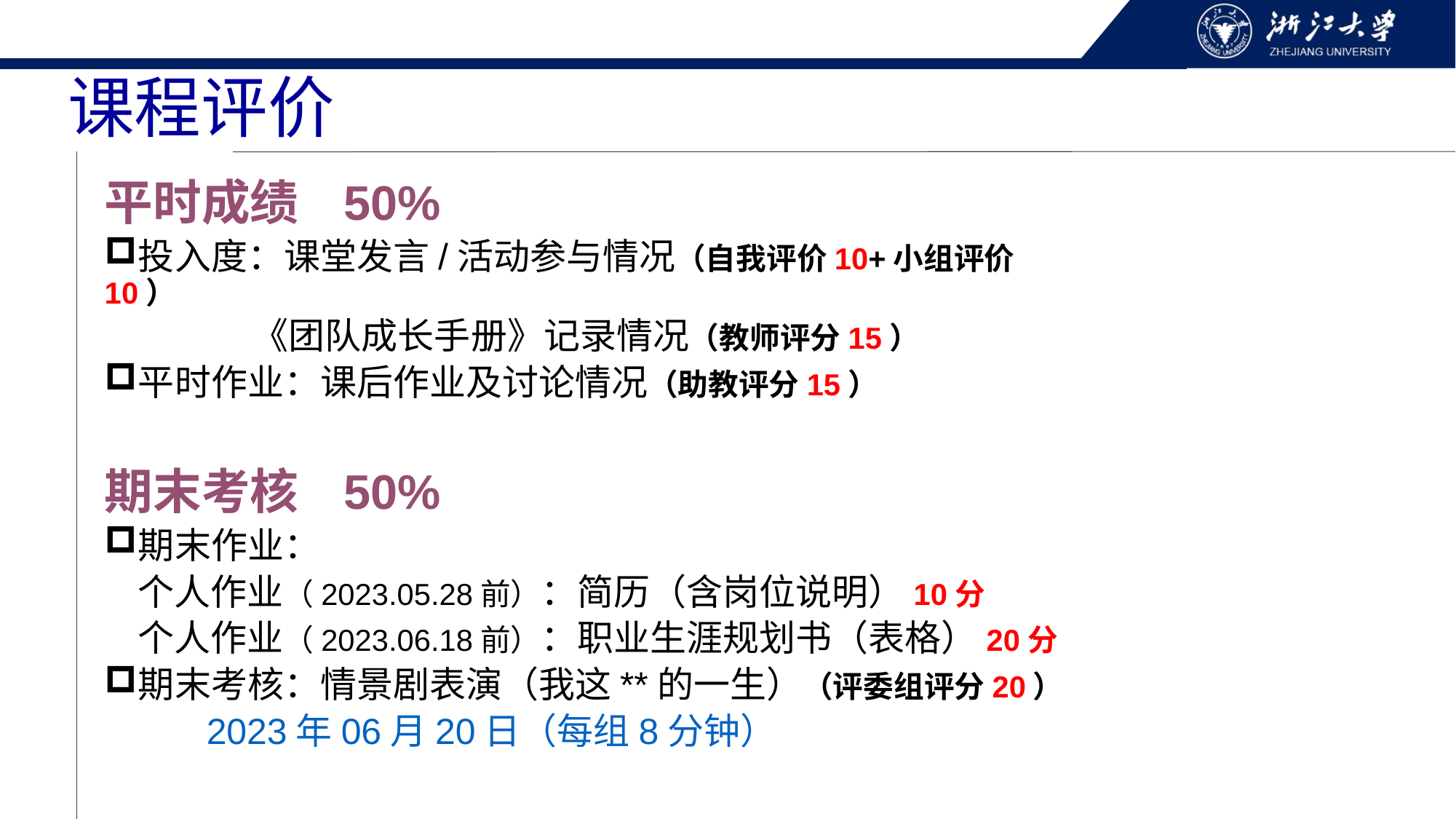

课程评价
平时成绩   50%
投入度：课堂发言/活动参与情况（自我评价10+小组评价10）
                 《团队成长手册》记录情况（教师评分15）
平时作业：课后作业及讨论情况（助教评分15）

期末考核   50%
期末作业：
   个人作业（2023.05.28前）：简历（含岗位说明）10分
   个人作业（2023.06.18前）：职业生涯规划书（表格）20分
期末考核：情景剧表演（我这**的一生）（评委组评分20）
          2023年06月20日（每组8分钟）